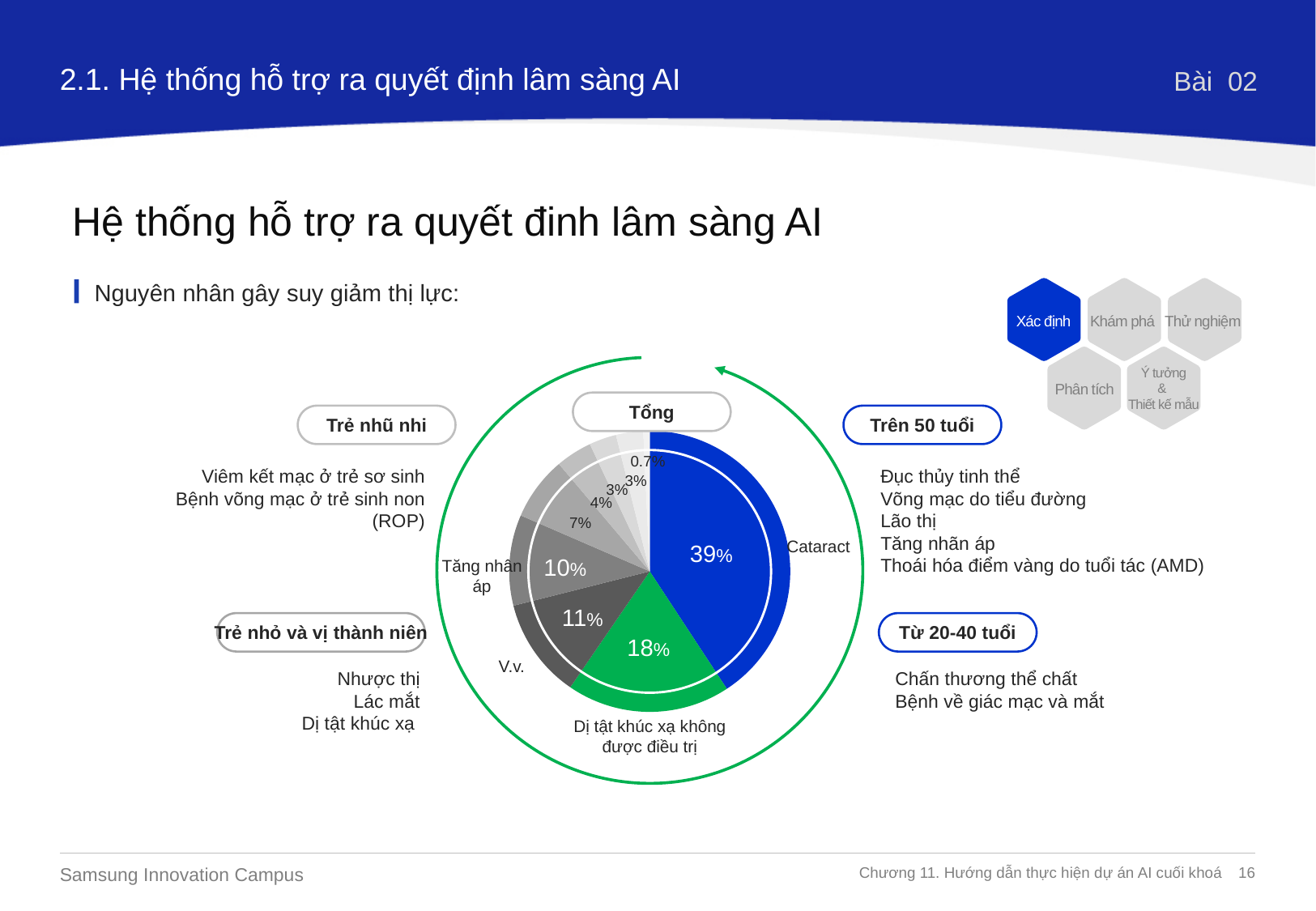

2.1. Hệ thống hỗ trợ ra quyết định lâm sàng AI
Bài  02
Hệ thống hỗ trợ ra quyết đinh lâm sàng AI
Nguyên nhân gây suy giảm thị lực:

Xác định
Khám phá
Thử nghiệm
Ý tưởng
&
Thiết kế mẫu
Phân tích

Tổng
Trẻ nhũ nhi
Trên 50 tuổi

### Chart

| Category | 판매 |
|---|---|
| Spring | 39.0 |
| Summer | 18.0 |
| Autumn | 11.0 |
0.7%
3%
3%
4%
7%
39%
10%
11%
18%
Viêm kết mạc ở trẻ sơ sinh
Bệnh võng mạc ở trẻ sinh non (ROP)
Đục thủy tinh thể
Võng mạc do tiểu đường
Lão thị
Tăng nhãn áp
Thoái hóa điểm vàng do tuổi tác (AMD)
Cataract
Tăng nhân áp
Trẻ nhỏ và vị thành niên
Từ 20-40 tuổi
V.v.
Nhược thị
Lác mắt
Dị tật khúc xạ
Chấn thương thể chất
Bệnh về giác mạc và mắt
Dị tật khúc xạ không được điều trị